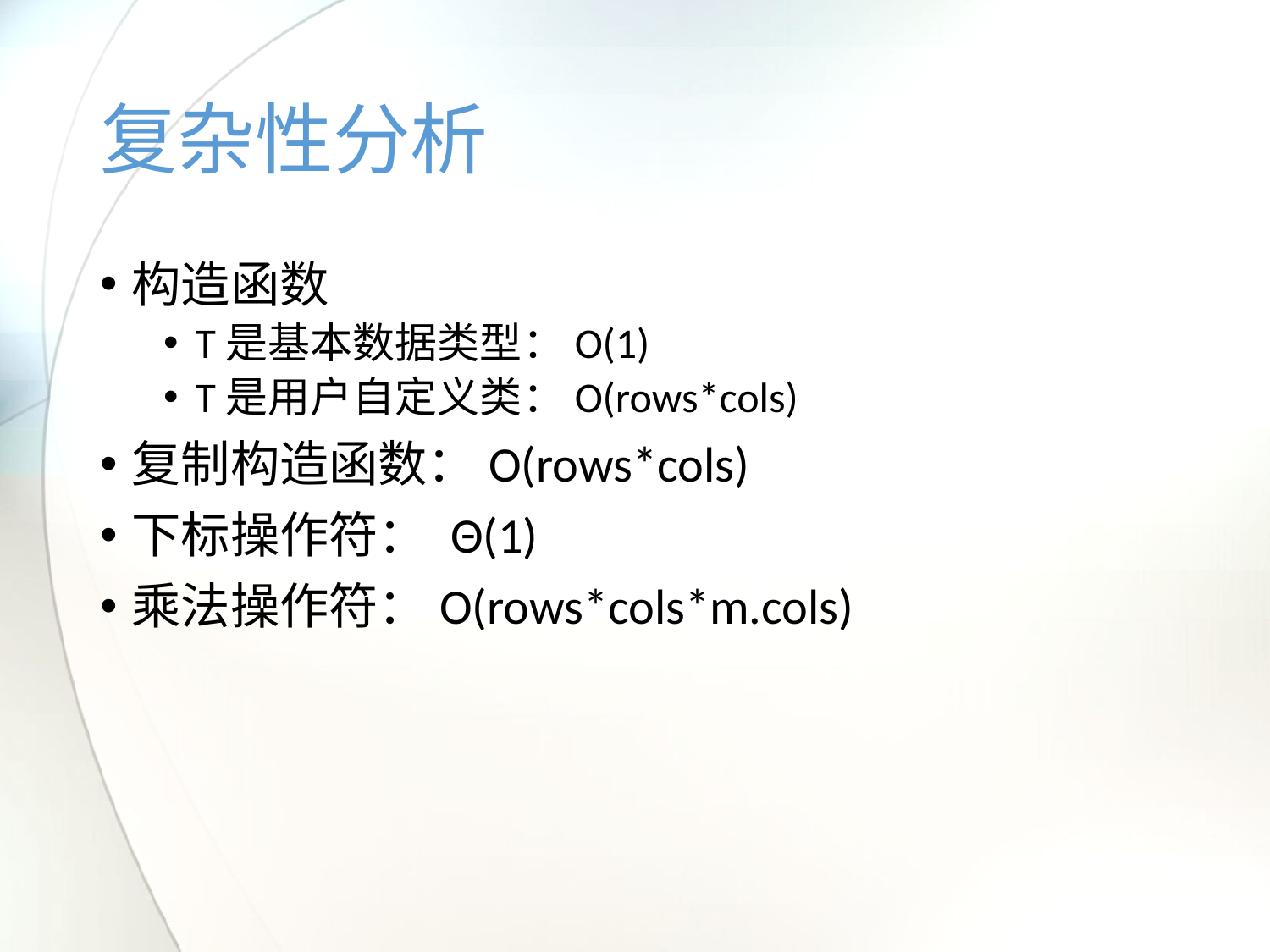

# 复杂性分析
构造函数
T是基本数据类型：O(1)
T是用户自定义类：O(rows*cols)
复制构造函数：O(rows*cols)
下标操作符： Θ(1)
乘法操作符：O(rows*cols*m.cols)